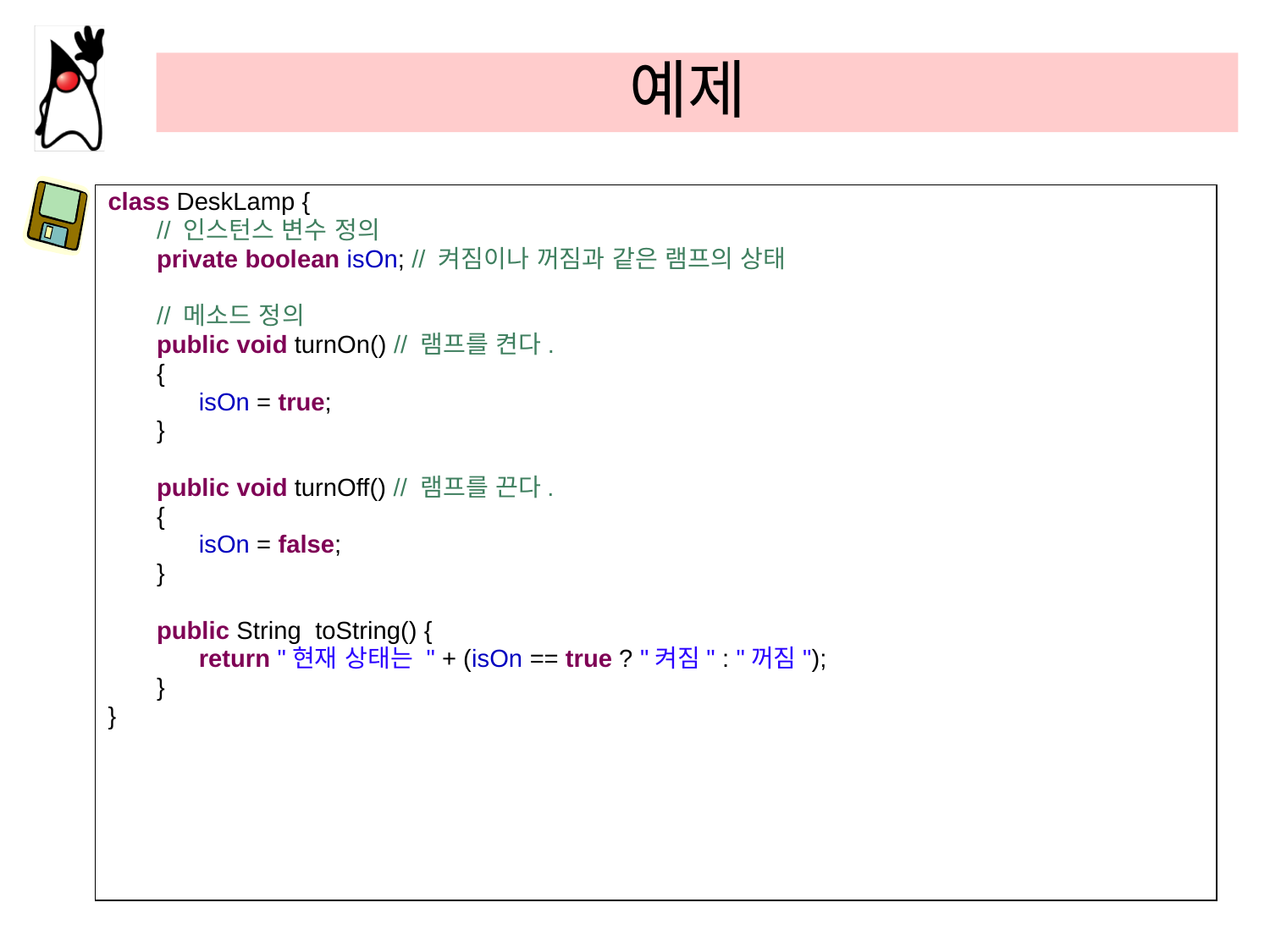

# 예제

class DeskLamp {
       // 인스턴스 변수 정의
       private boolean isOn; // 켜짐이나 꺼짐과 같은 램프의 상태

       // 메소드 정의
       public void turnOn() // 램프를 켠다.
       {
             isOn = true;
       }

       public void turnOff() // 램프를 끈다.
       {
             isOn = false;
       }

       public String  toString() {
             return "현재 상태는 " + (isOn == true ? "켜짐" : "꺼짐");
       }
}